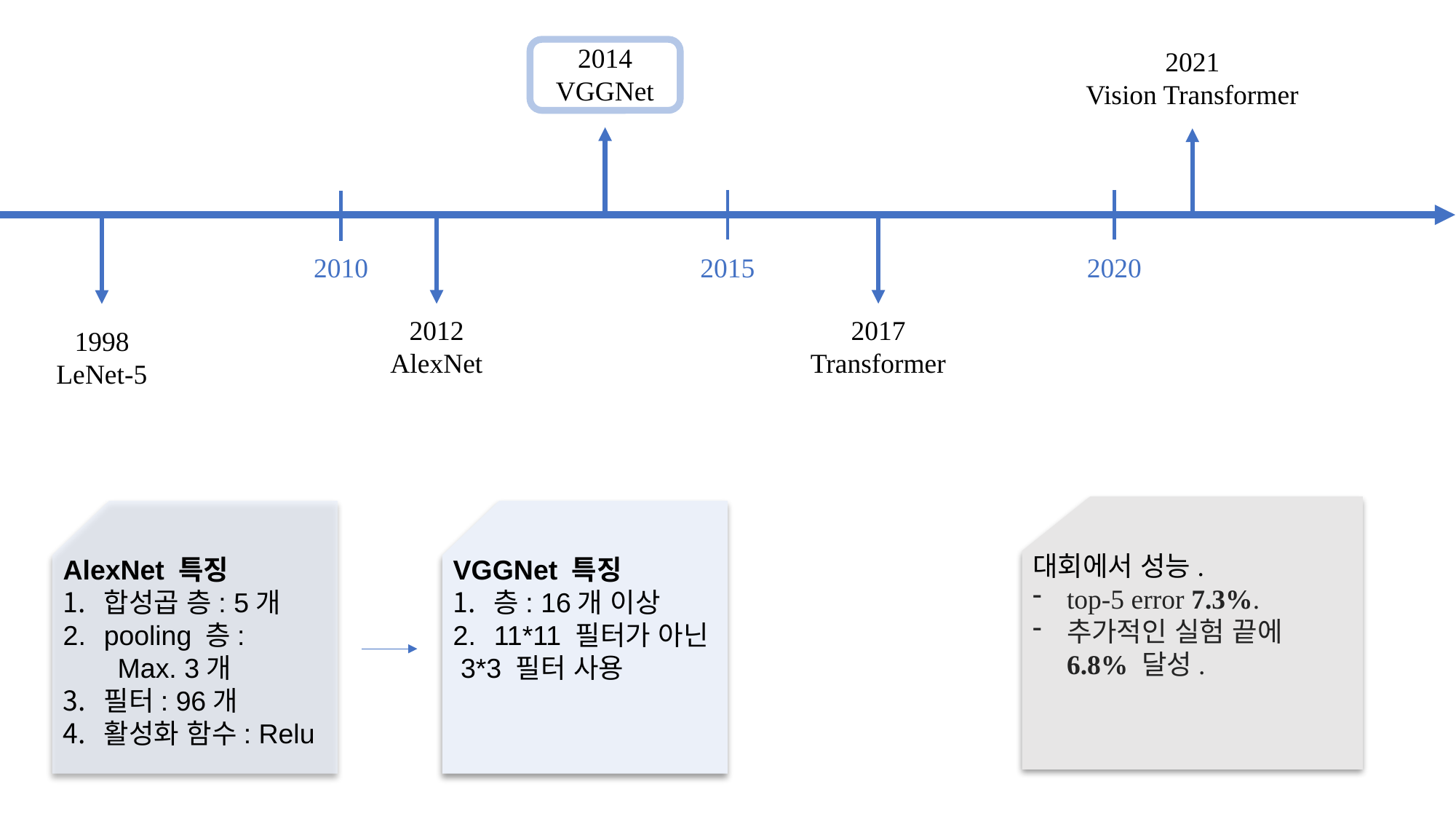

2014
VGGNet

2021
Vision Transformer

2010
2015
2020

2012
AlexNet

2017
Transformer
1998
LeNet-5

대회에서 성능.
top-5 error 7.3%.
추가적인 실험 끝에 6.8% 달성.
AlexNet 특징
합성곱 층: 5개
pooling 층:
Max. 3개
필터: 96개
활성화 함수: Relu

VGGNet 특징
층: 16개 이상
11*11 필터가 아닌
 3*3 필터 사용